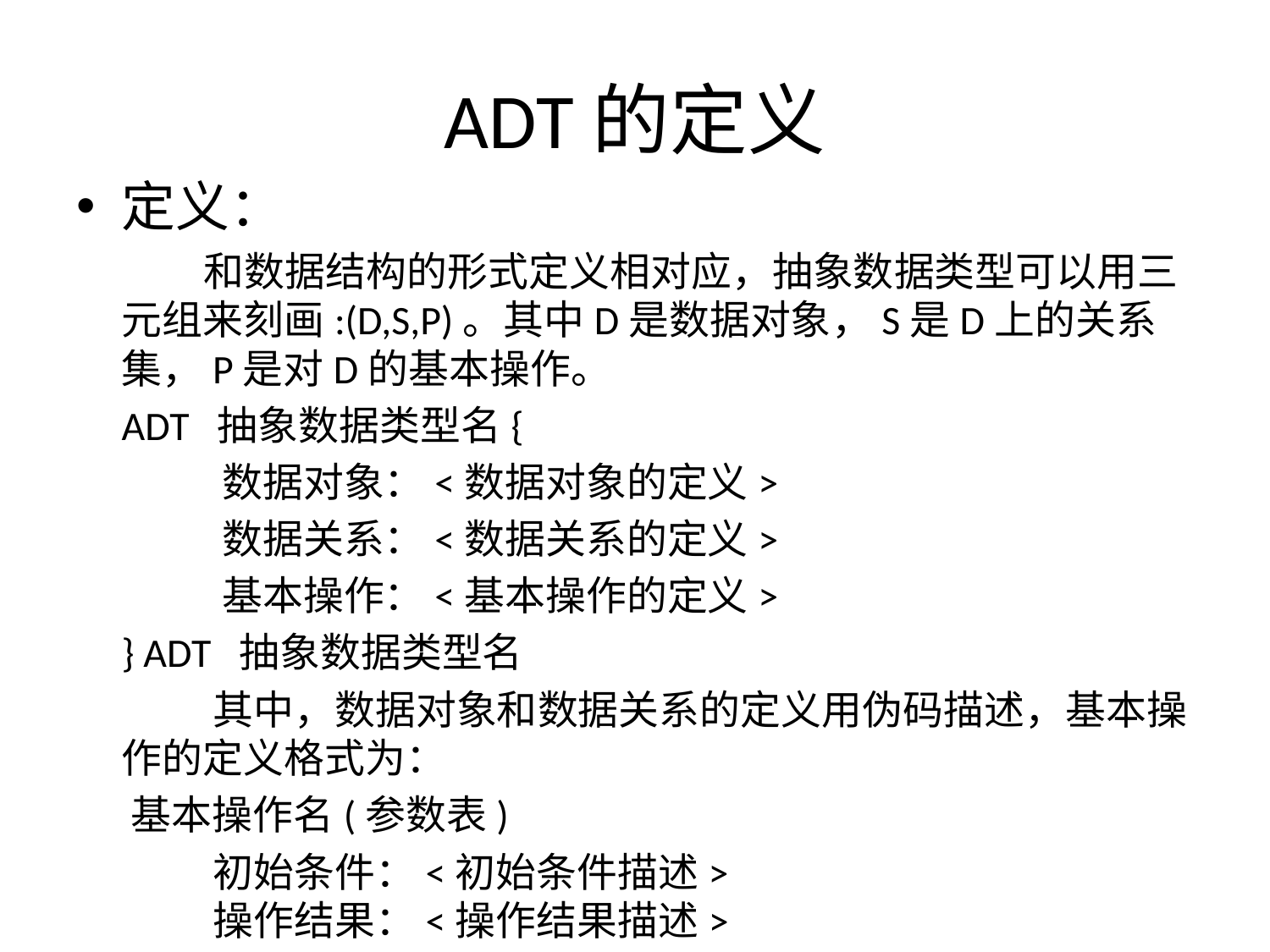

# ADT的定义
定义：
             和数据结构的形式定义相对应，抽象数据类型可以用三元组来刻画:(D,S,P)。其中D是数据对象，S是D上的关系集，P是对D的基本操作。
     ADT  抽象数据类型名{
               数据对象：<数据对象的定义>
               数据关系：<数据关系的定义>
               基本操作：<基本操作的定义>
     } ADT  抽象数据类型名
              其中，数据对象和数据关系的定义用伪码描述，基本操作的定义格式为：
     基本操作名(参数表)
              初始条件：<初始条件描述>
         操作结果：<操作结果描述>